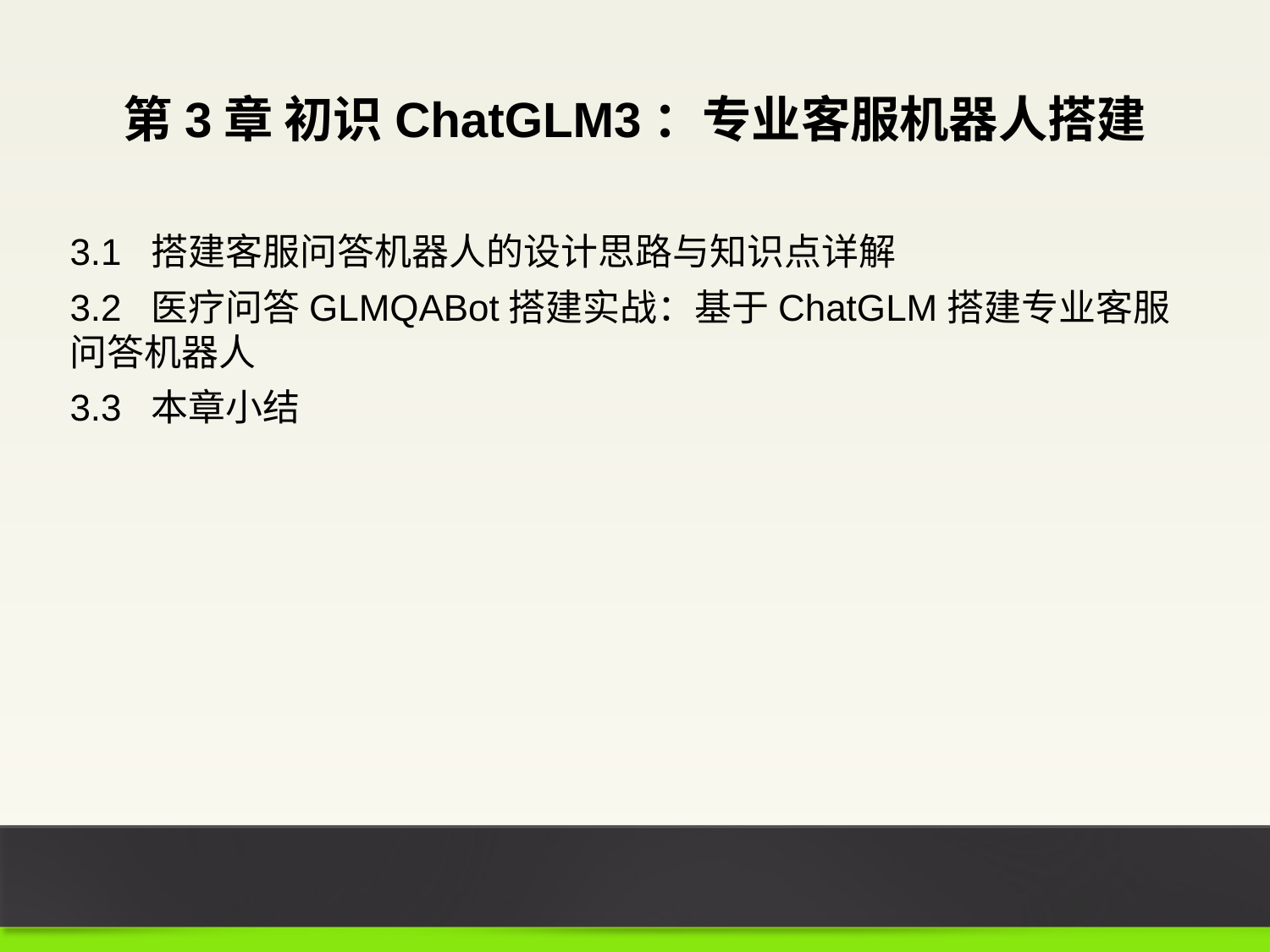

第3章 初识ChatGLM3：专业客服机器人搭建
3.1  搭建客服问答机器人的设计思路与知识点详解
3.2  医疗问答GLMQABot搭建实战：基于ChatGLM搭建专业客服问答机器人
3.3  本章小结